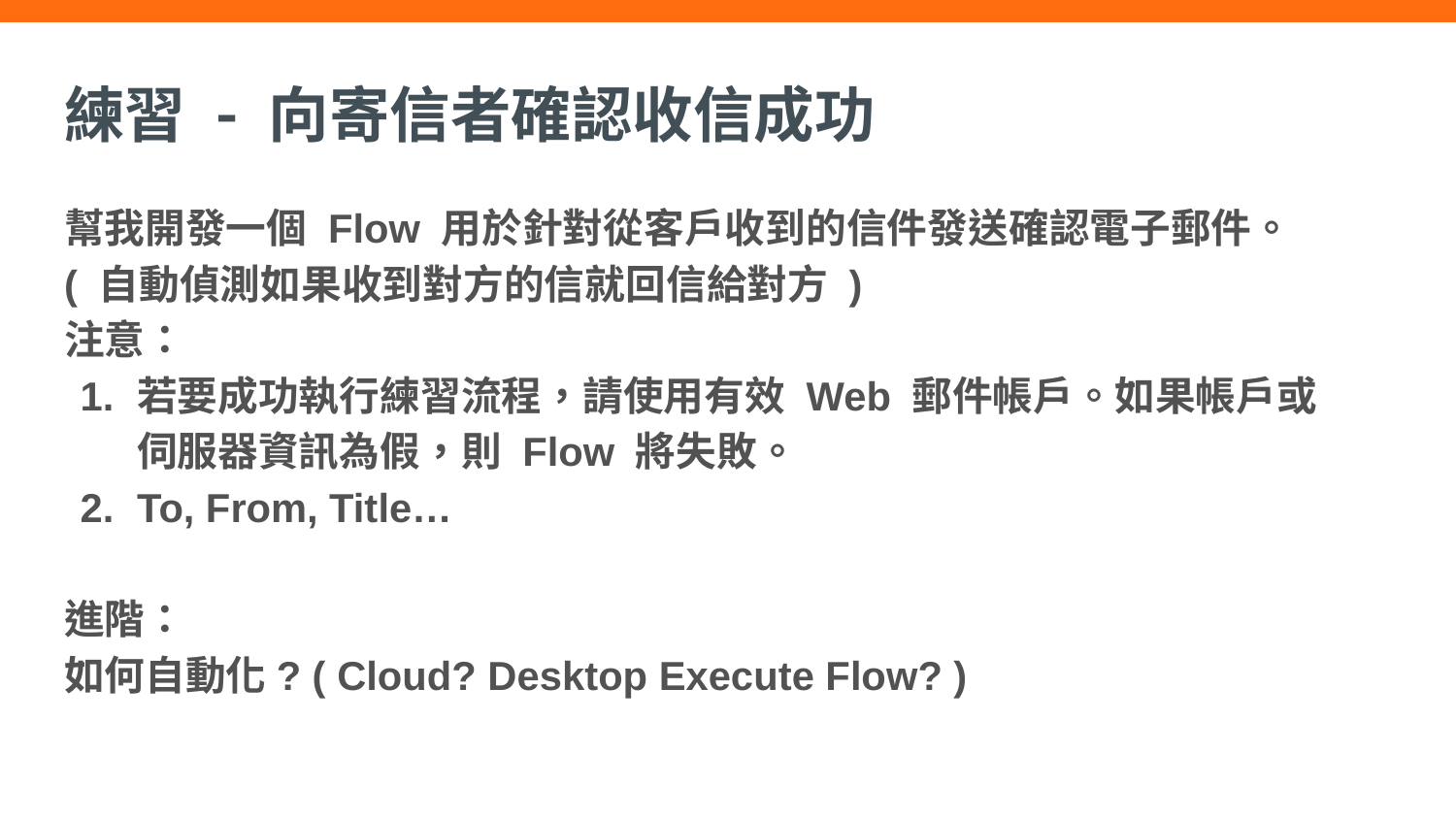

# 練習 - 向寄信者確認收信成功
幫我開發一個 Flow 用於針對從客戶收到的信件發送確認電子郵件。
( 自動偵測如果收到對方的信就回信給對方 )
注意：
若要成功執行練習流程，請使用有效 Web 郵件帳戶。如果帳戶或伺服器資訊為假，則 Flow 將失敗。
To, From, Title…

進階：
如何自動化? ( Cloud? Desktop Execute Flow? )